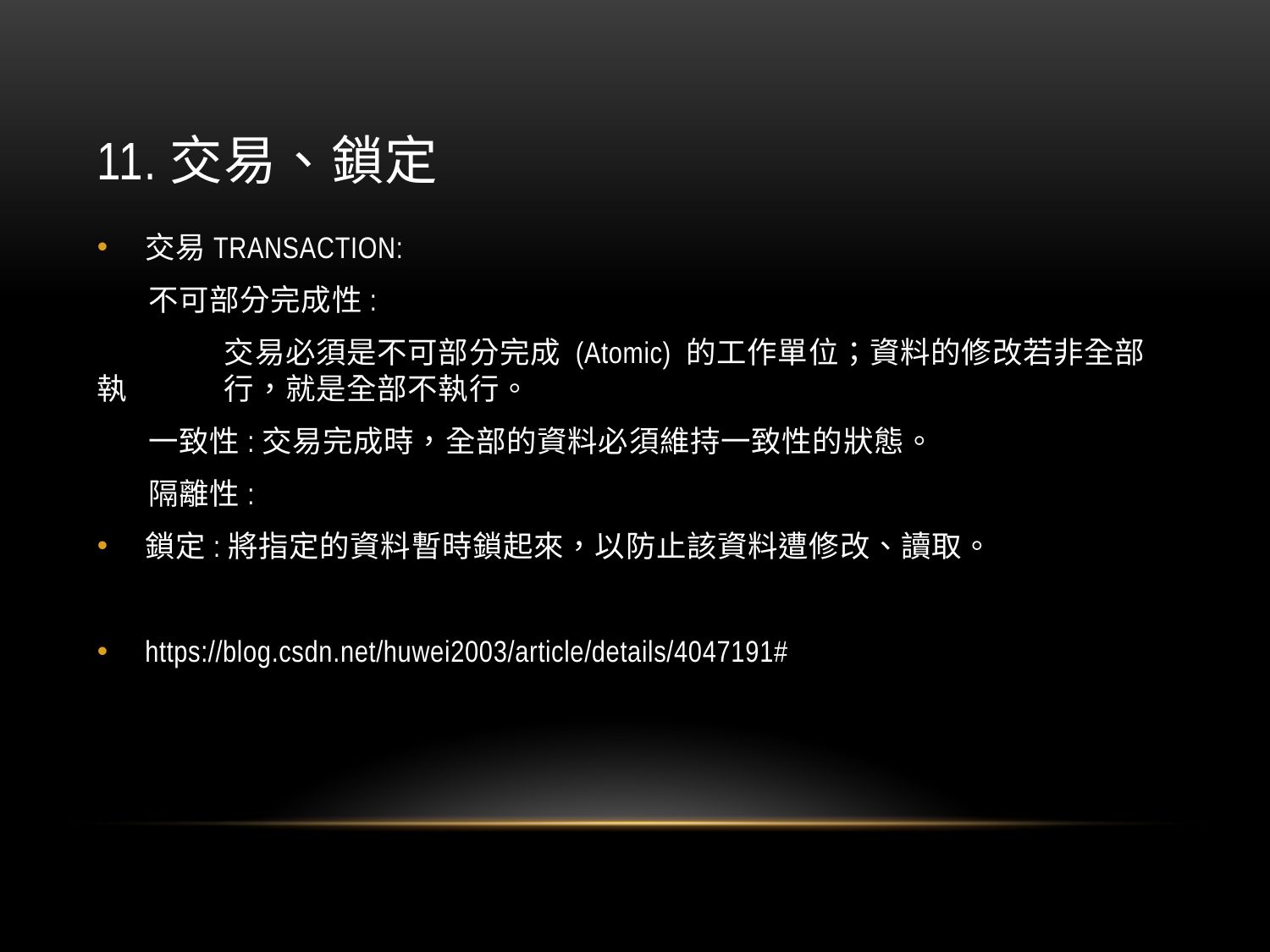

# 11.交易、鎖定
交易TRANSACTION:
      不可部分完成性:
	交易必須是不可部分完成 (Atomic) 的工作單位；資料的修改若非全部執	行，就是全部不執行。
      一致性:交易完成時，全部的資料必須維持一致性的狀態。
      隔離性:
鎖定:將指定的資料暫時鎖起來，以防止該資料遭修改、讀取。

https://blog.csdn.net/huwei2003/article/details/4047191#